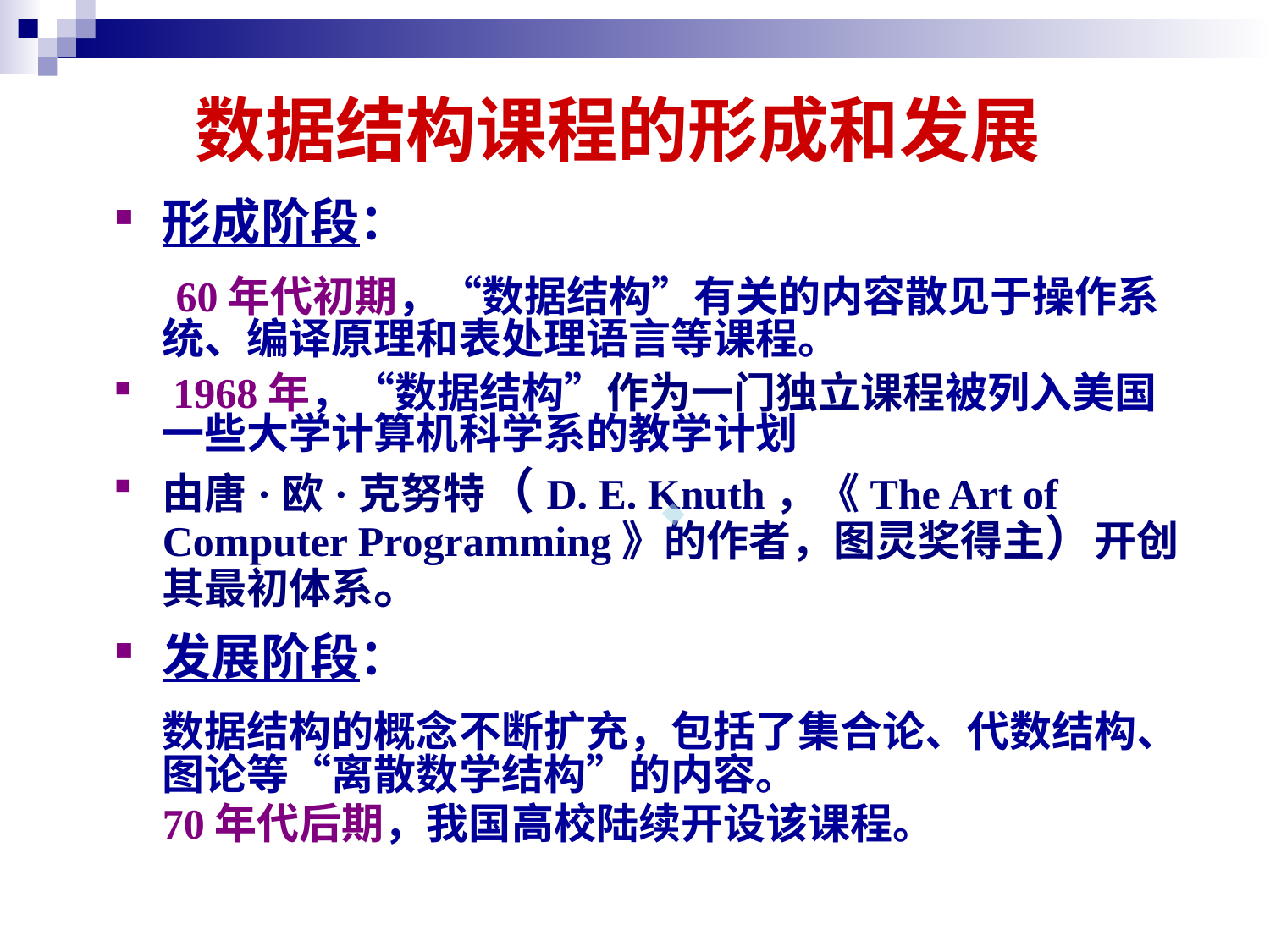

# 数据结构课程的形成和发展
形成阶段：
	 60年代初期，“数据结构”有关的内容散见于操作系统、编译原理和表处理语言等课程。
 1968年，“数据结构”作为一门独立课程被列入美国一些大学计算机科学系的教学计划
由唐·欧·克努特（D. E. Knuth，《The Art of Computer Programming》的作者，图灵奖得主）开创其最初体系。
发展阶段：
	数据结构的概念不断扩充，包括了集合论、代数结构、图论等“离散数学结构”的内容。
	70年代后期，我国高校陆续开设该课程。
.